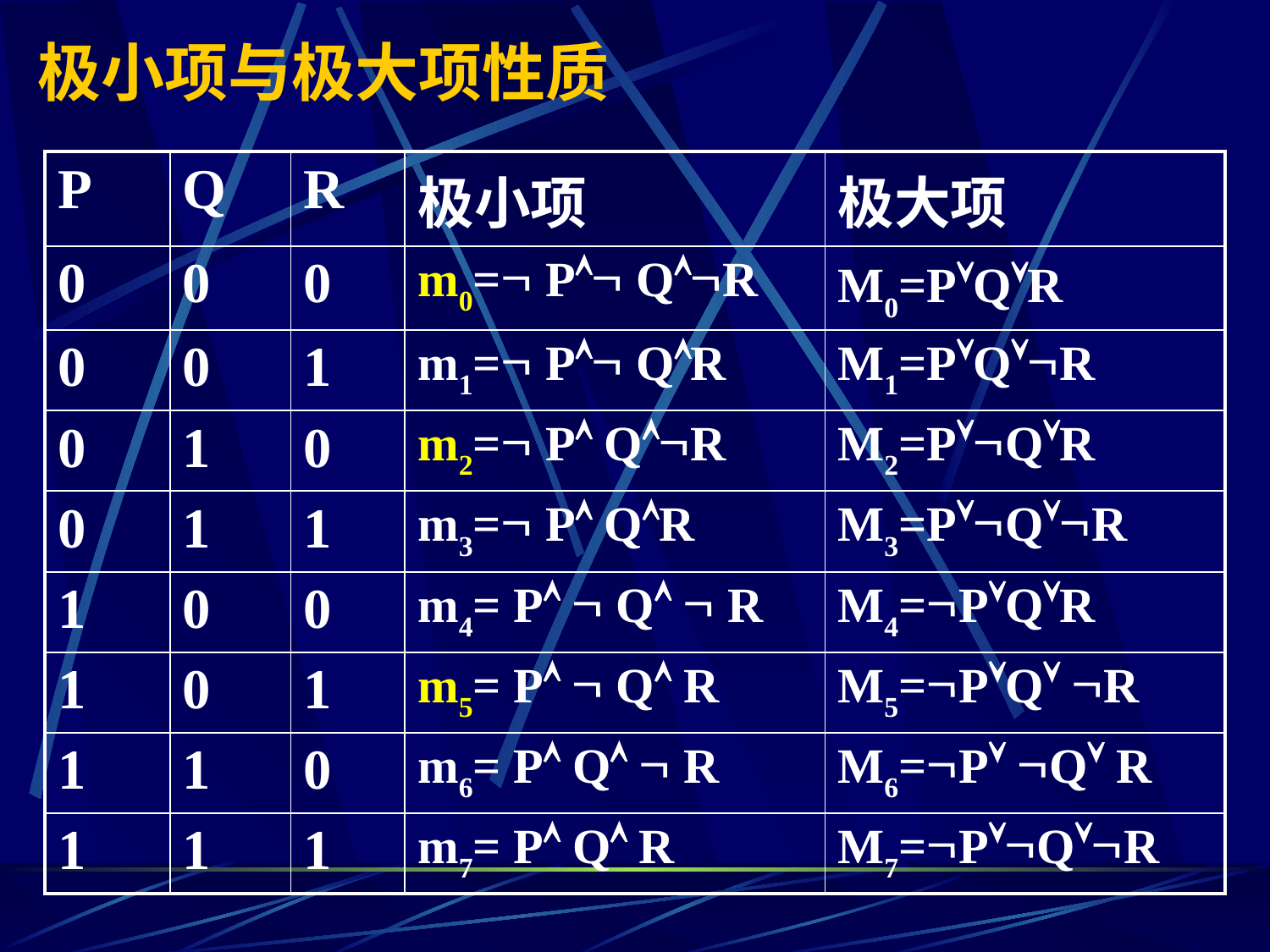

# 极小项与极大项性质
| P | Q | R | 极小项 | 极大项 |
| --- | --- | --- | --- | --- |
| 0 | 0 | 0 | m0=¬ P∧¬ Q∧¬R | M0=P∨Q∨R |
| 0 | 0 | 1 | m1=¬ P∧¬ Q∧R | M1=P∨Q∨¬R |
| 0 | 1 | 0 | m2=¬ P∧ Q∧¬R | M2=P∨¬Q∨R |
| 0 | 1 | 1 | m3=¬ P∧ Q∧R | M3=P∨¬Q∨¬R |
| 1 | 0 | 0 | m4= P∧ ¬ Q∧ ¬ R | M4=¬P∨Q∨R |
| 1 | 0 | 1 | m5= P∧ ¬ Q∧ R | M5=¬P∨Q∨ ¬R |
| 1 | 1 | 0 | m6= P∧ Q∧ ¬ R | M6=¬P∨ ¬Q∨ R |
| 1 | 1 | 1 | m7= P∧ Q∧ R | M7=¬P∨¬Q∨¬R |
121